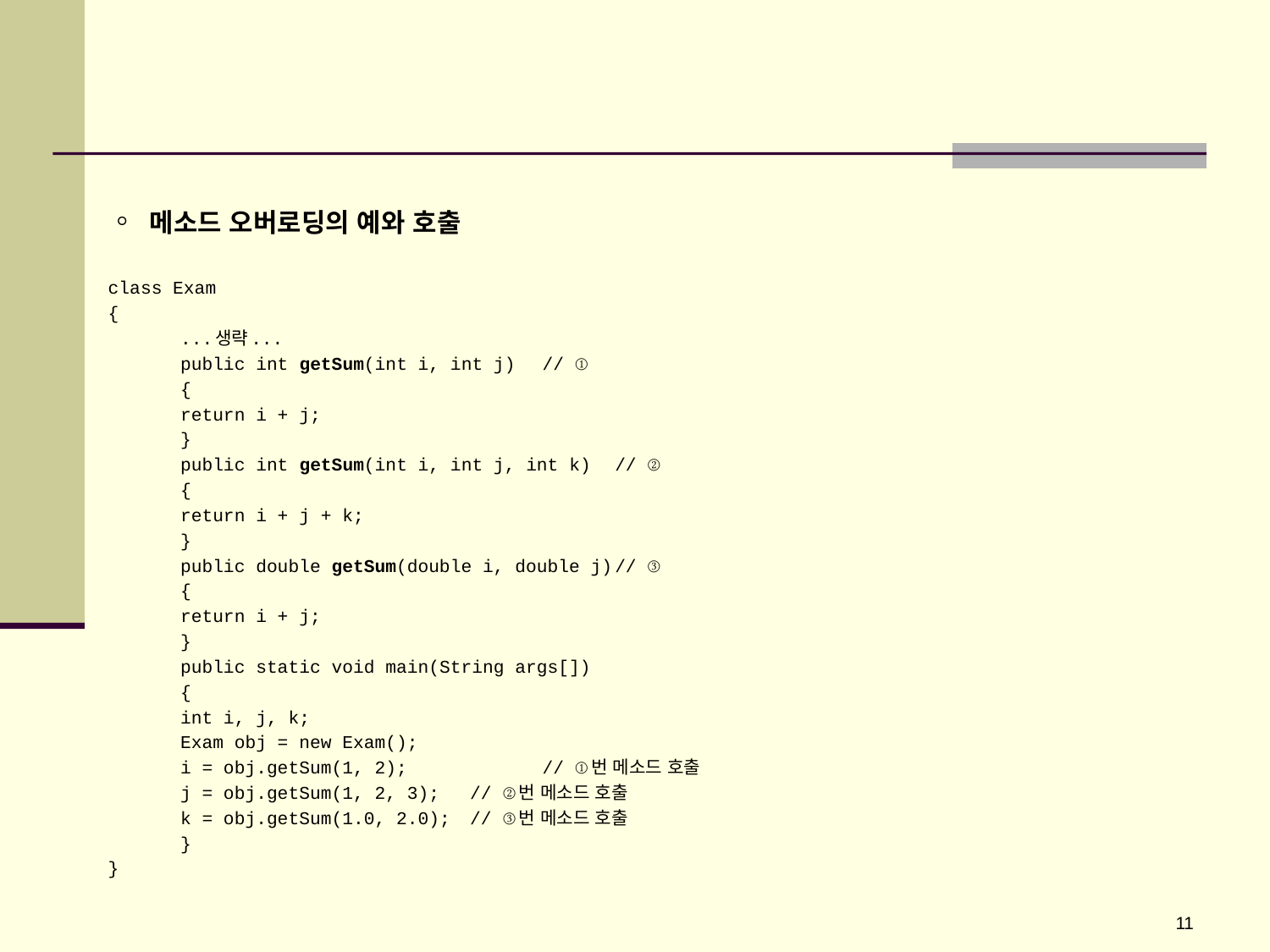

#
◦ 메소드 오버로딩의 예와 호출

class Exam
{
	...생략...
	public int getSum(int i, int j)		// ①
	{
		return i + j;
	}
	public int getSum(int i, int j, int k)	// ②
	{
		return i + j + k;
	}
	public double getSum(double i, double j)	// ③
	{
		return i + j;
	}
	public static void main(String args[])
	{
		int i, j, k;
		Exam obj = new Exam();
		i = obj.getSum(1, 2);		// ①번 메소드 호출
		j = obj.getSum(1, 2, 3);	// ②번 메소드 호출
		k = obj.getSum(1.0, 2.0);	// ③번 메소드 호출
	}
}
11